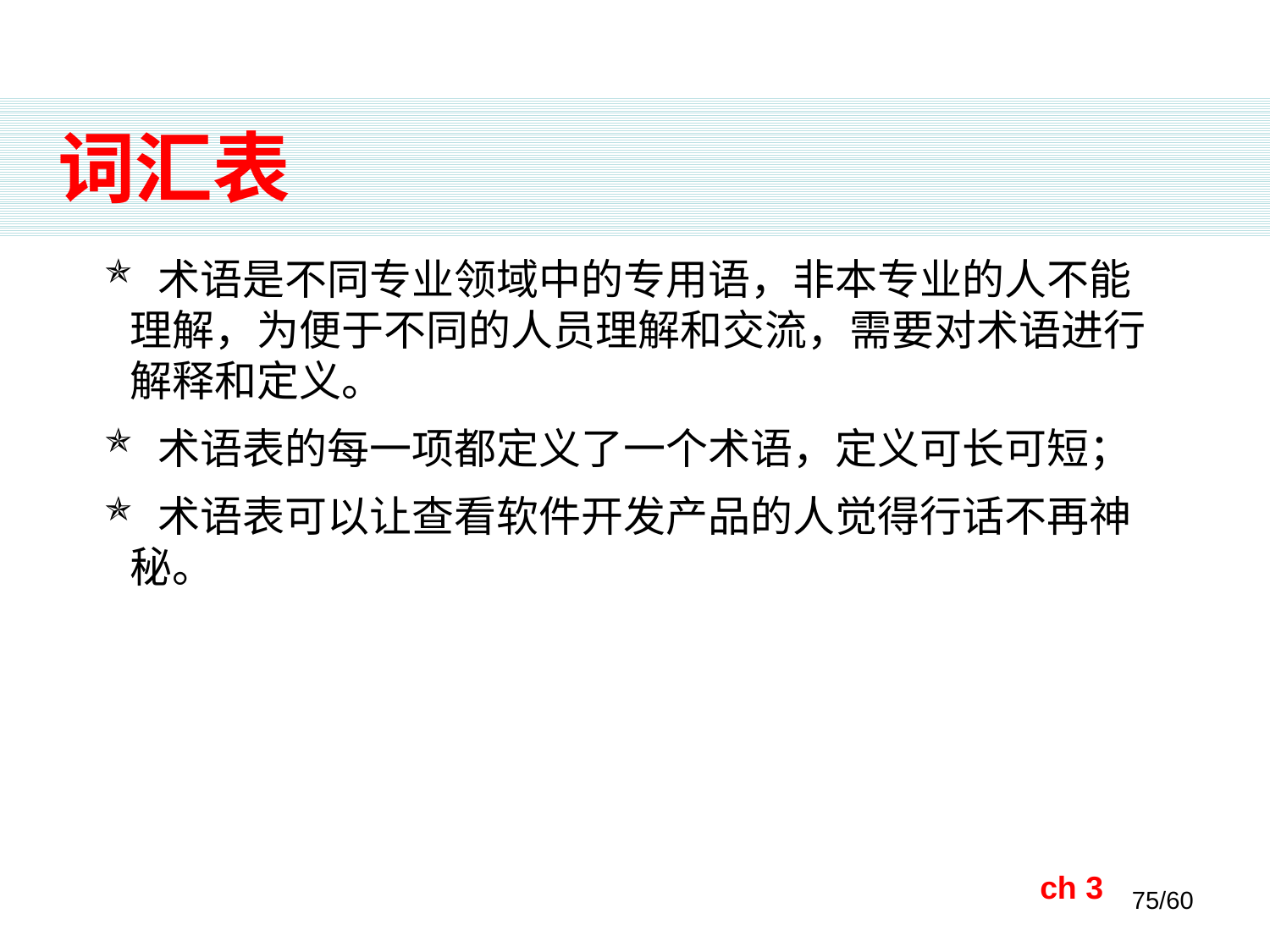

# 词汇表
 术语是不同专业领域中的专用语，非本专业的人不能理解，为便于不同的人员理解和交流，需要对术语进行解释和定义。
 术语表的每一项都定义了一个术语，定义可长可短；
 术语表可以让查看软件开发产品的人觉得行话不再神秘。
ch 3
75/60